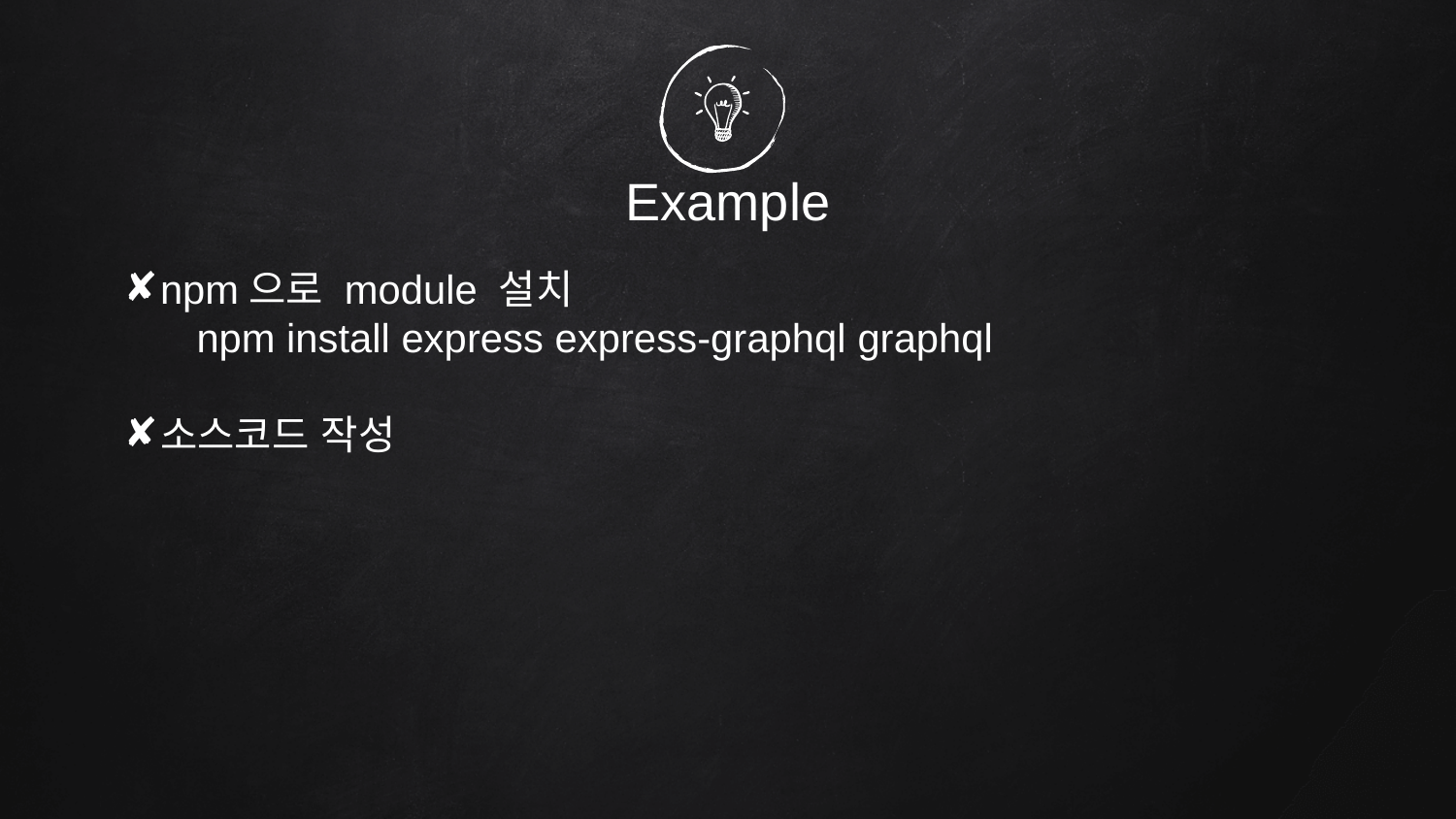

# Example
npm으로 module 설치
npm install express express-graphql graphql

소스코드 작성